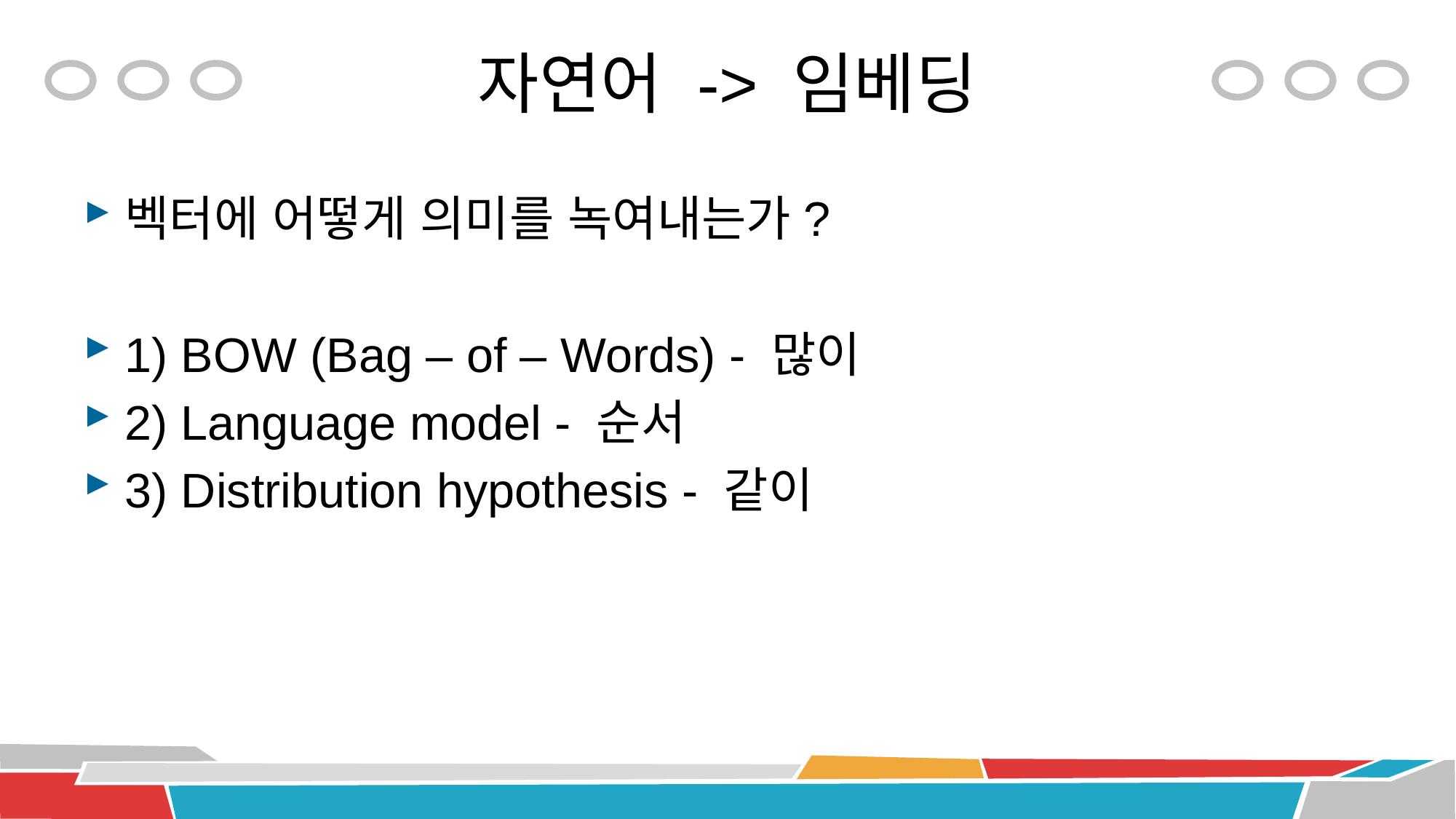

# 자연어 -> 임베딩
벡터에 어떻게 의미를 녹여내는가?

1) BOW (Bag – of – Words) - 많이
2) Language model - 순서
3) Distribution hypothesis - 같이